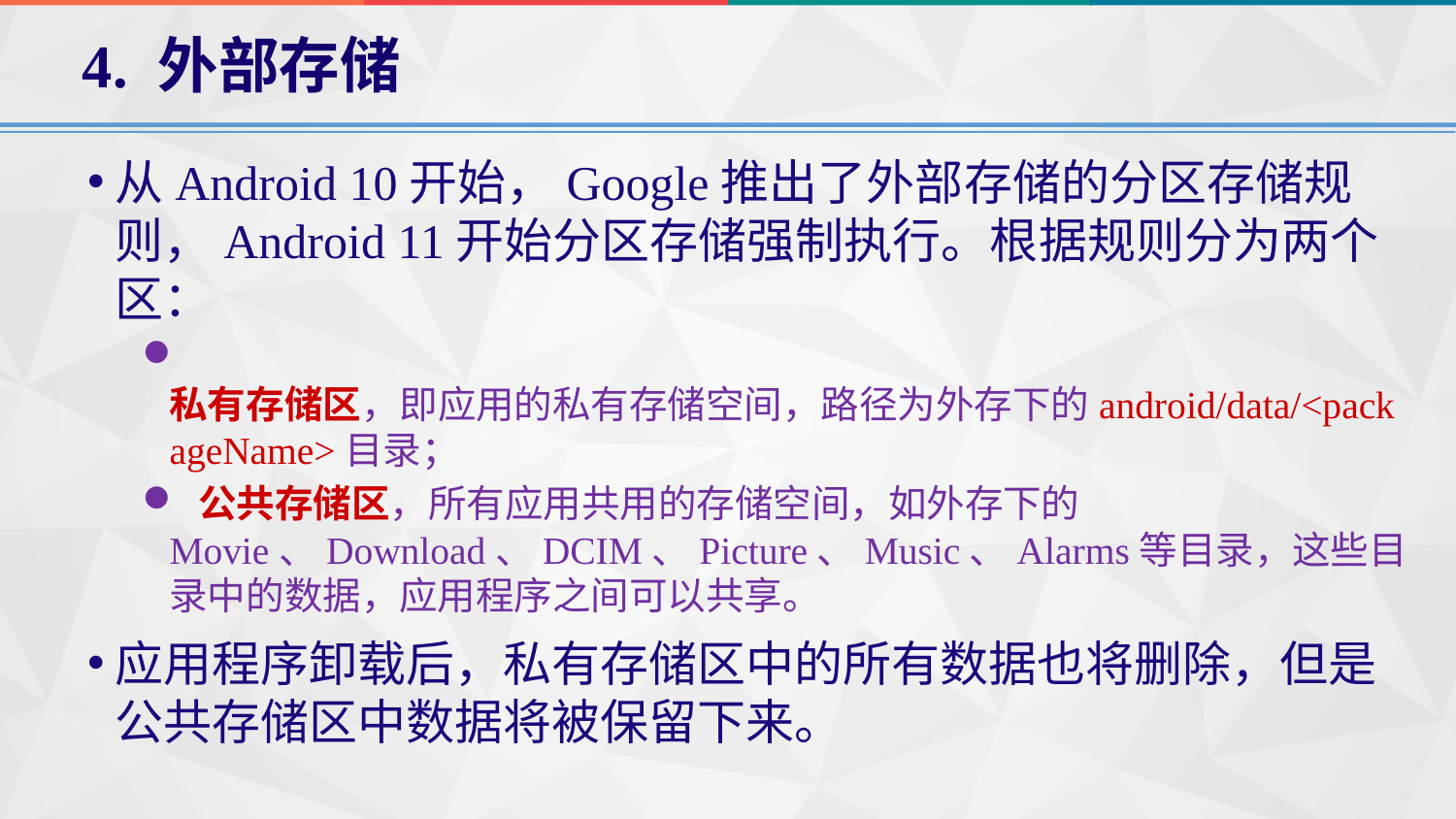

4. 外部存储
从Android 10开始，Google推出了外部存储的分区存储规则，Android 11开始分区存储强制执行。根据规则分为两个区：
 私有存储区，即应用的私有存储空间，路径为外存下的android/data/<packageName>目录；
 公共存储区，所有应用共用的存储空间，如外存下的Movie、Download、DCIM、Picture、Music、Alarms等目录，这些目录中的数据，应用程序之间可以共享。
应用程序卸载后，私有存储区中的所有数据也将删除，但是公共存储区中数据将被保留下来。